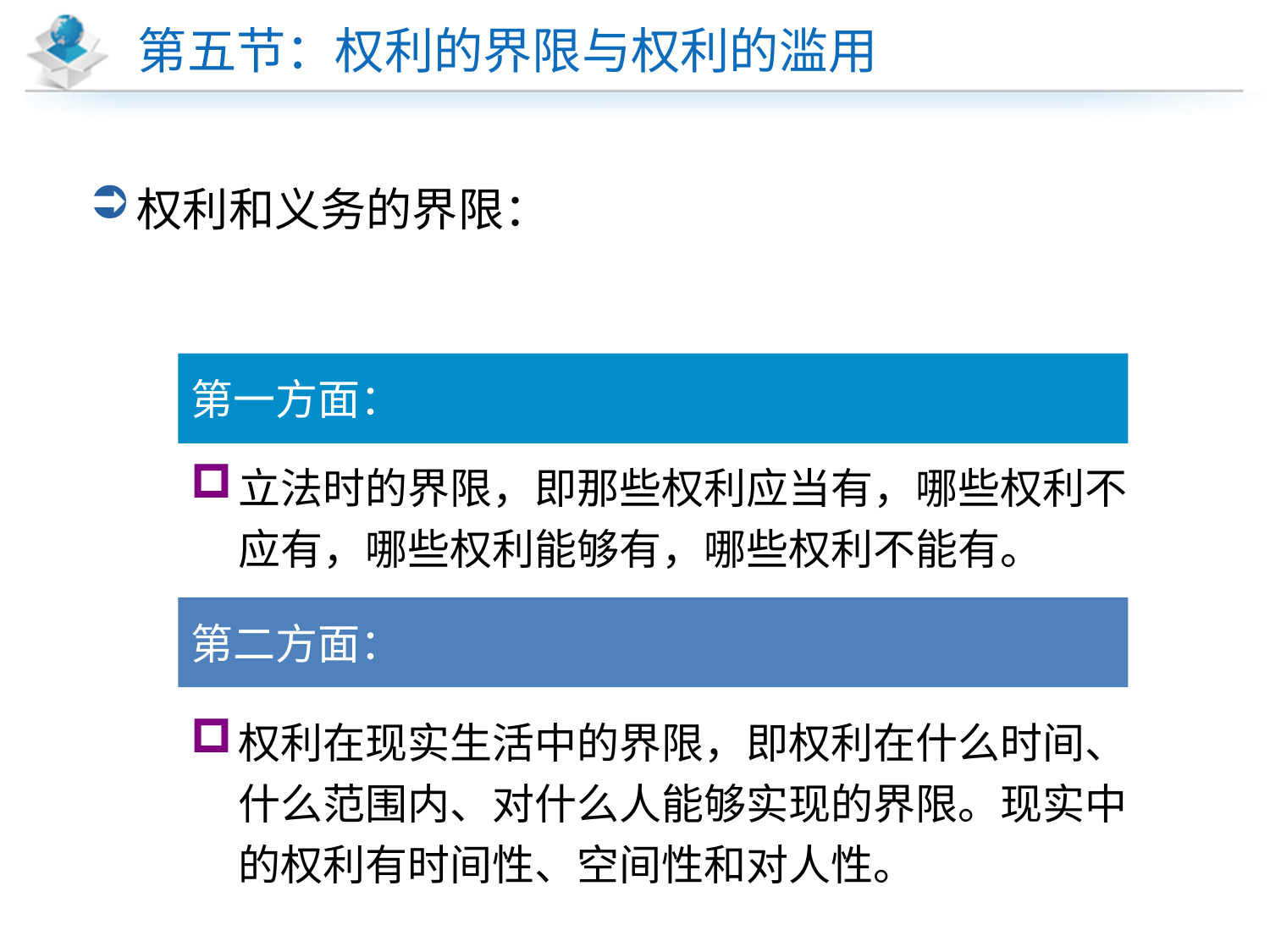

# 第五节：权利的界限与权利的滥用
权利和义务的界限：
第一方面：
立法时的界限，即那些权利应当有，哪些权利不应有，哪些权利能够有，哪些权利不能有。
第二方面：
权利在现实生活中的界限，即权利在什么时间、什么范围内、对什么人能够实现的界限。现实中的权利有时间性、空间性和对人性。